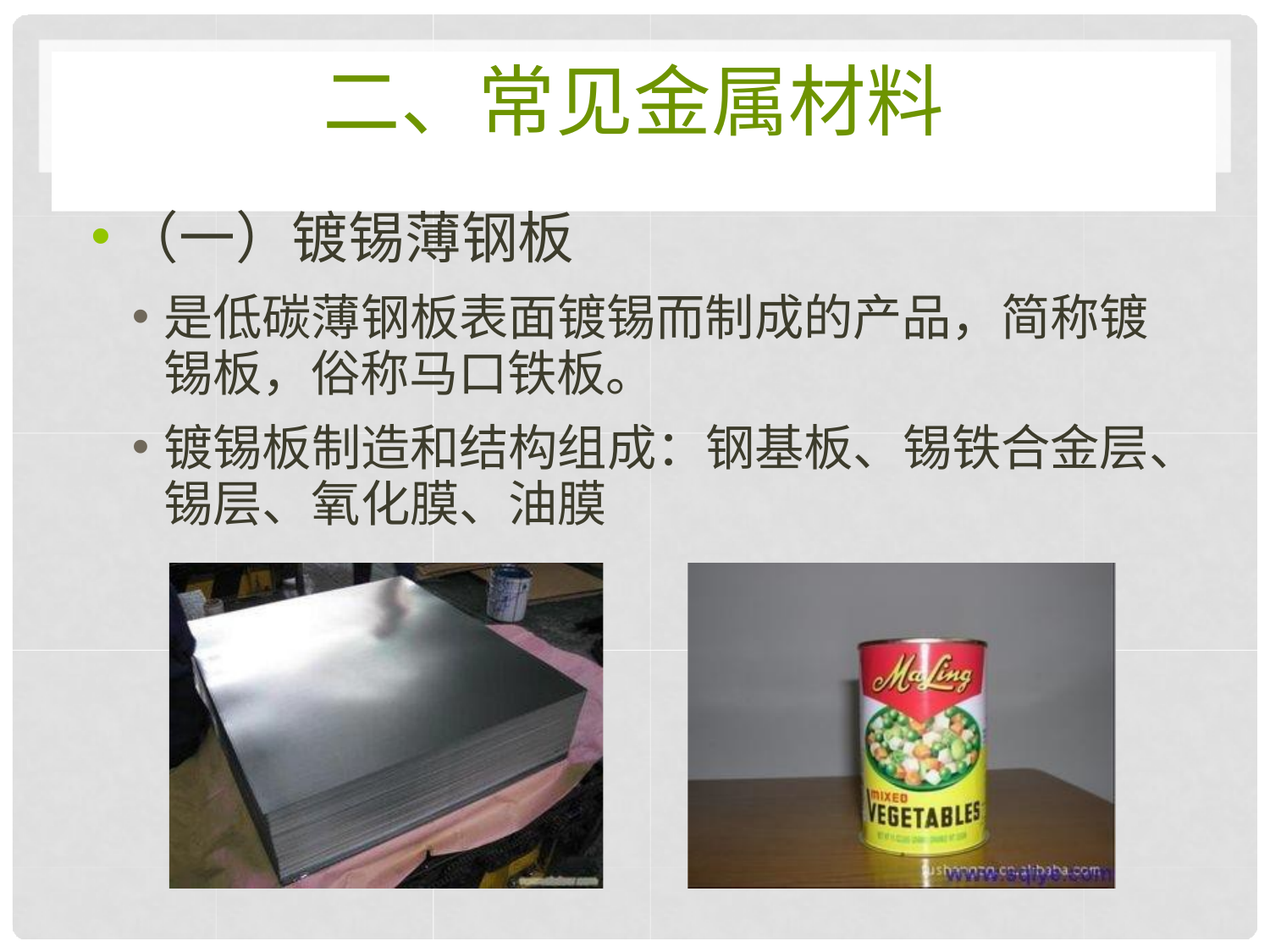

# 二、常见金属材料
（一）镀锡薄钢板
是低碳薄钢板表面镀锡而制成的产品，简称镀 锡板，俗称马口铁板。
镀锡板制造和结构组成：钢基板、锡铁合金层、 锡层、氧化膜、油膜